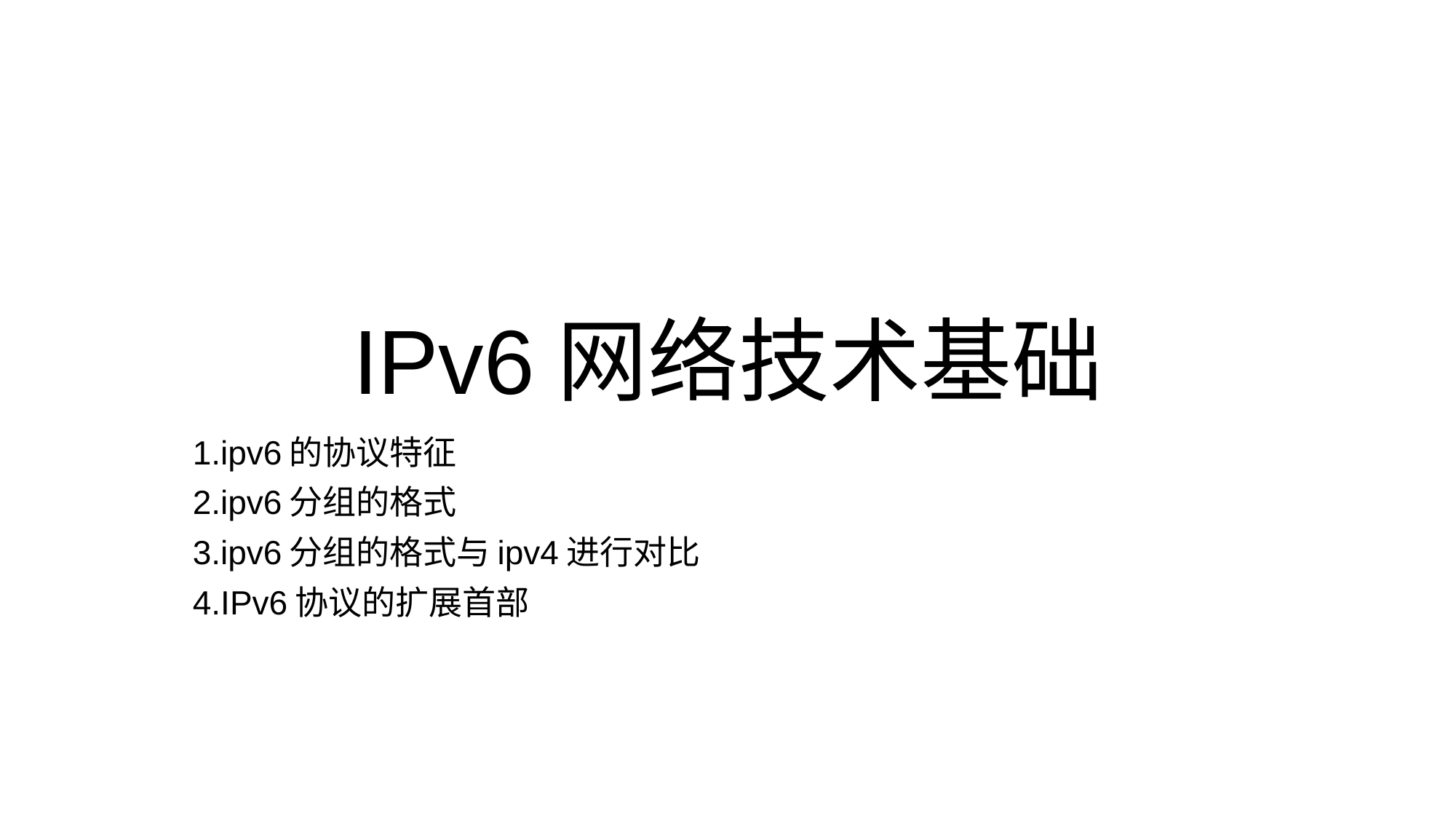

# IPv6网络技术基础
1.ipv6的协议特征
2.ipv6分组的格式
3.ipv6分组的格式与ipv4进行对比
4.IPv6协议的扩展首部